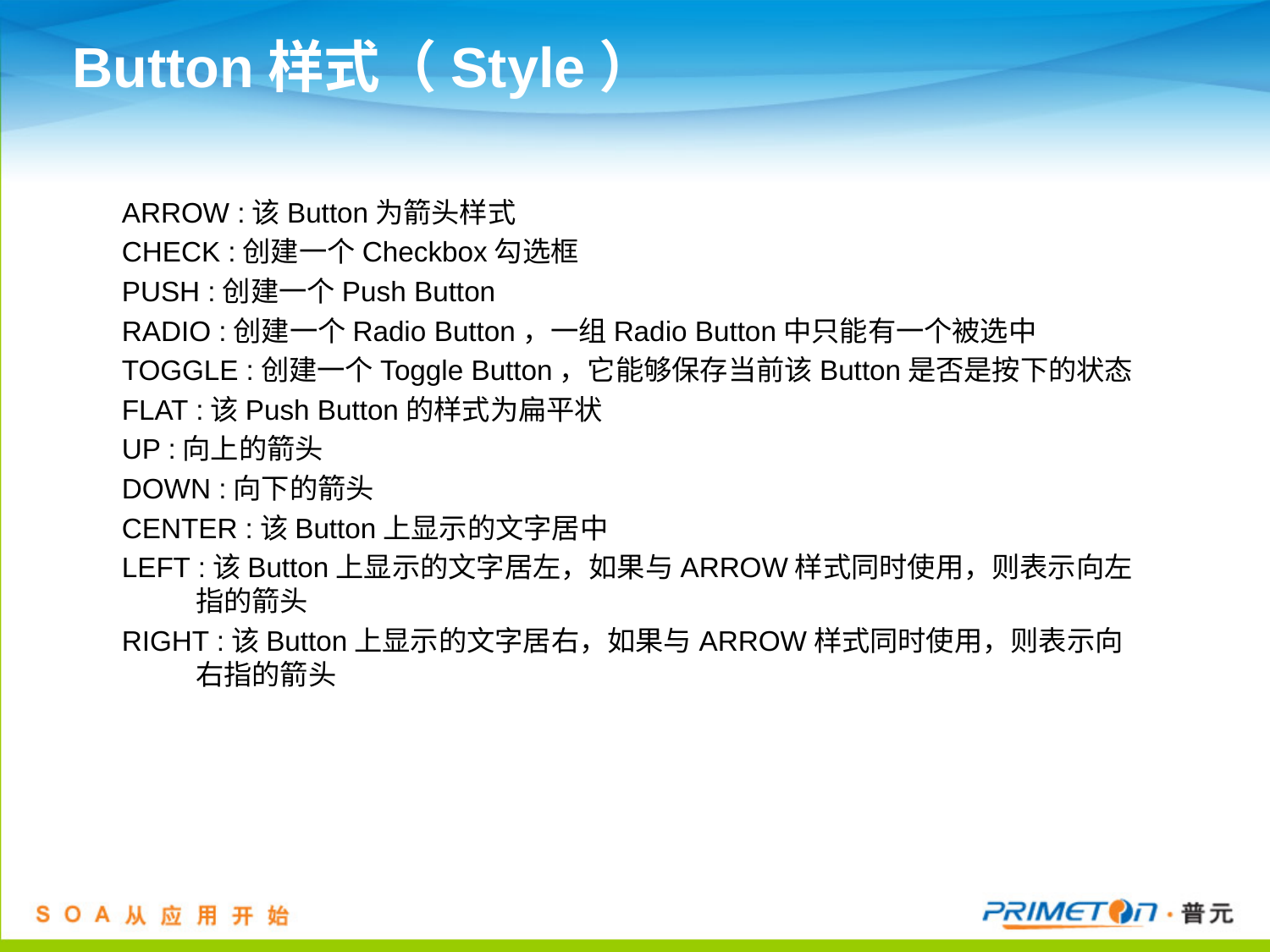

# Button样式（Style）
ARROW :该Button为箭头样式
CHECK :创建一个Checkbox勾选框
PUSH :创建一个Push Button
RADIO :创建一个Radio Button，一组Radio Button中只能有一个被选中
TOGGLE :创建一个Toggle Button，它能够保存当前该Button是否是按下的状态
FLAT :该Push Button的样式为扁平状
UP :向上的箭头
DOWN :向下的箭头
CENTER :该Button上显示的文字居中
LEFT :该Button上显示的文字居左，如果与ARROW样式同时使用，则表示向左指的箭头
RIGHT :该Button上显示的文字居右，如果与ARROW样式同时使用，则表示向右指的箭头